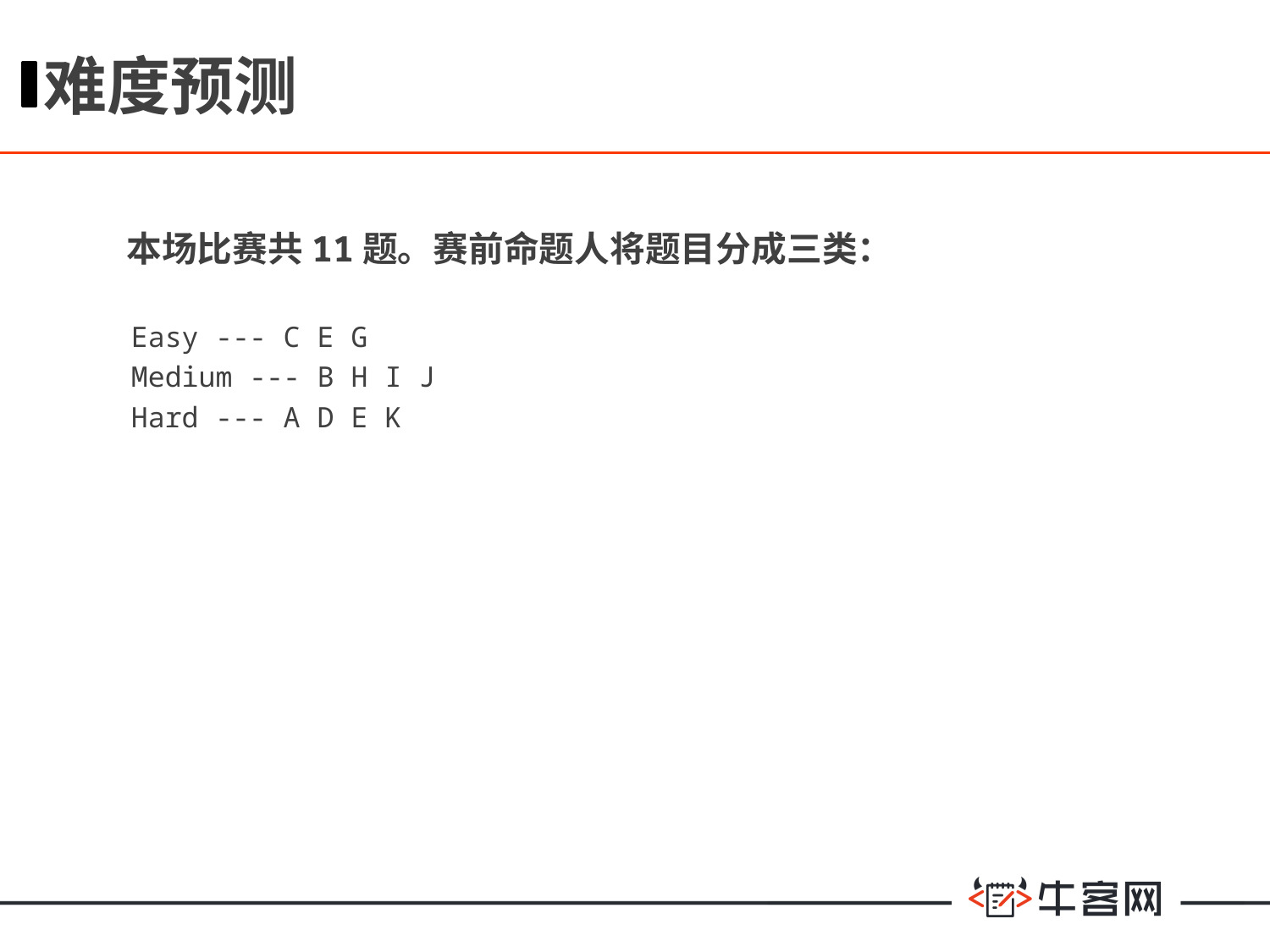

难度预测

本场比赛共11题。赛前命题人将题目分成三类：
Easy --- C E G
Medium --- B H I J
Hard --- A D E K